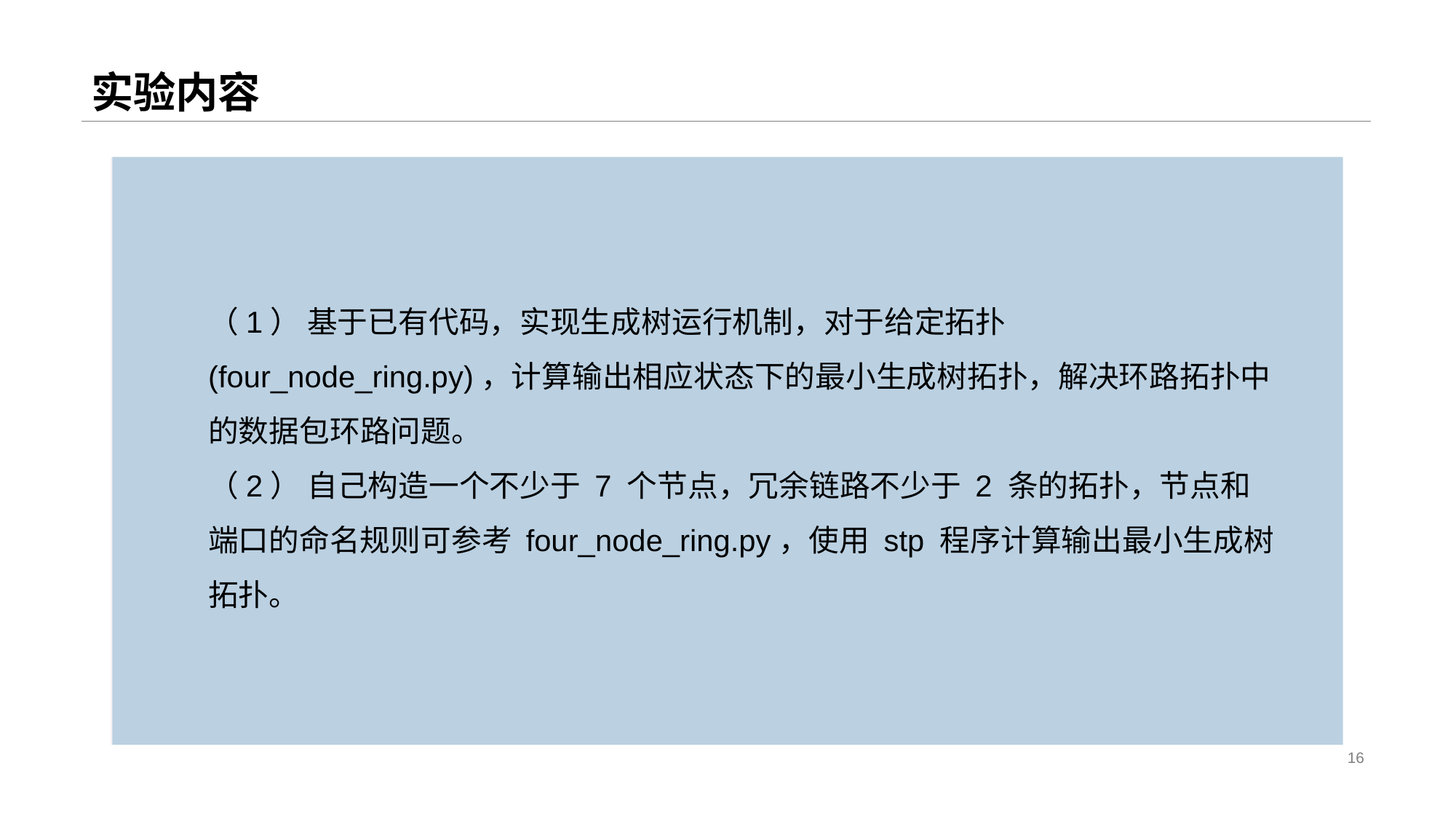

# 实验内容

Text here
（1） 基于已有代码，实现生成树运行机制，对于给定拓扑(four_node_ring.py)，计算输出相应状态下的最小生成树拓扑，解决环路拓扑中的数据包环路问题。
（2） 自己构造一个不少于 7 个节点，冗余链路不少于 2 条的拓扑，节点和端口的命名规则可参考 four_node_ring.py，使用 stp 程序计算输出最小生成树拓扑。
16